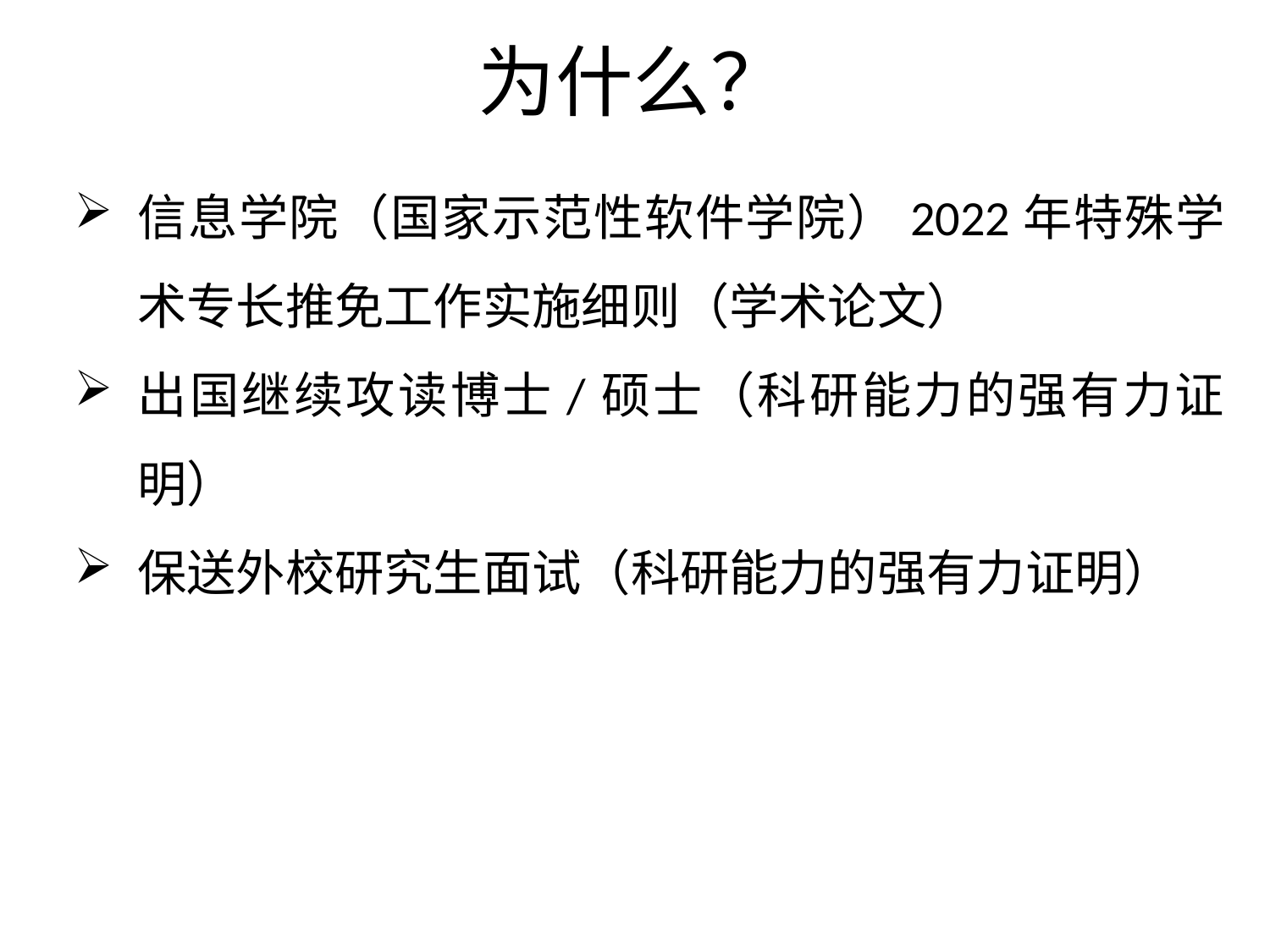

# 为什么？
信息学院（国家示范性软件学院）2022年特殊学术专长推免工作实施细则（学术论文）
出国继续攻读博士/硕士（科研能力的强有力证明）
保送外校研究生面试（科研能力的强有力证明）